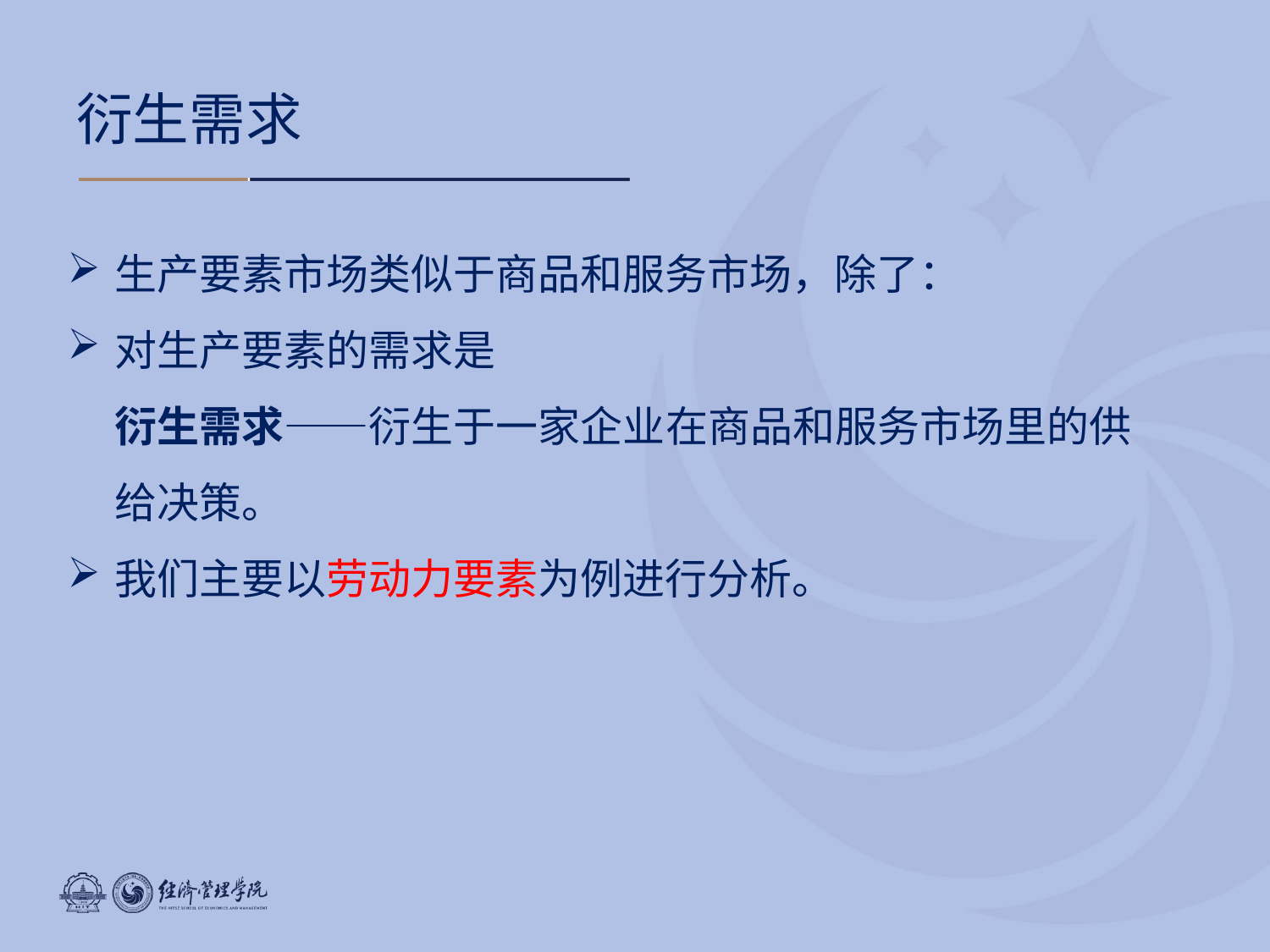

# 衍生需求
生产要素市场类似于商品和服务市场，除了：
对生产要素的需求是
衍生需求——衍生于一家企业在商品和服务市场里的供给决策。
我们主要以劳动力要素为例进行分析。